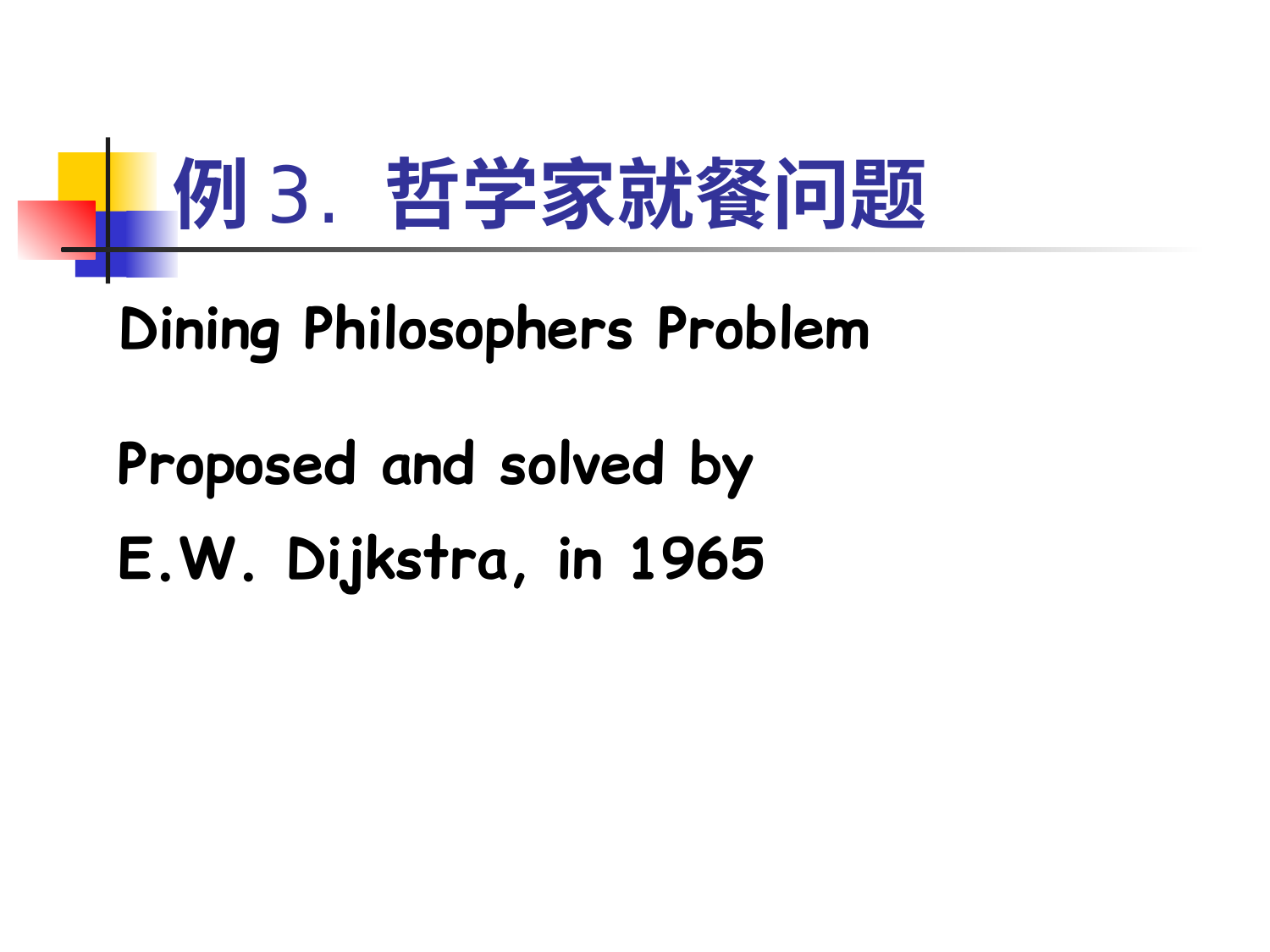

# 例3. 哲学家就餐问题
Dining Philosophers Problem

Proposed and solved by
E.W. Dijkstra, in 1965